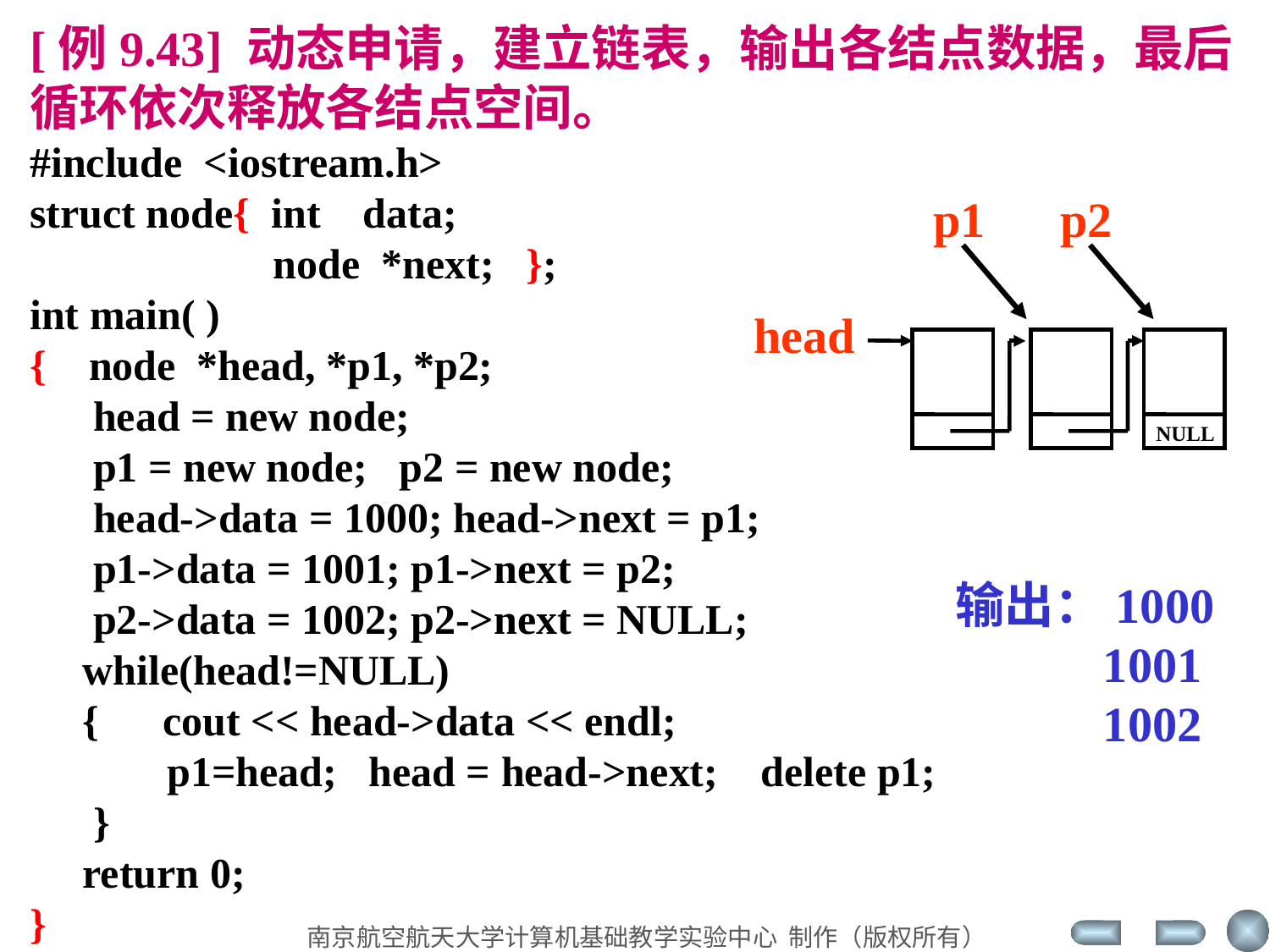

[例9.43] 动态申请，建立链表，输出各结点数据，最后循环依次释放各结点空间。
#include  <iostream.h>
struct node{  int    data;
                       node  *next;   };
int main( )
{    node  *head, *p1, *p2;
      head = new node;
      p1 = new node;   p2 = new node;
      head->data = 1000; head->next = p1;
      p1->data = 1001; p1->next = p2;
      p2->data = 1002; p2->next = NULL;
     while(head!=NULL)
     {      cout << head->data << endl;
	 p1=head;   head = head->next;    delete p1;
      }
     return 0;
}
p1
p2

head

NULL

输出：1000
            1001
            1002